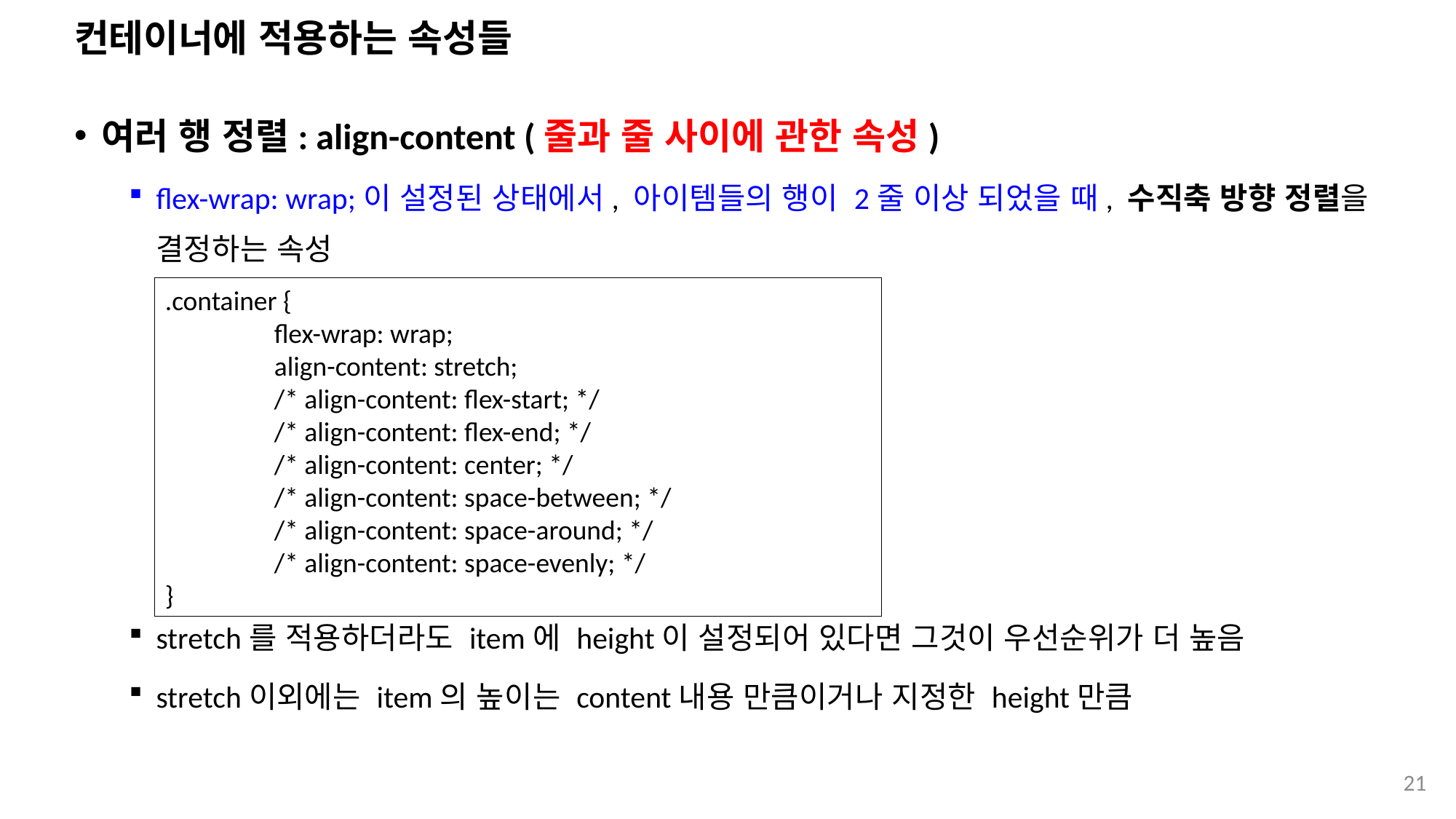

# 컨테이너에 적용하는 속성들
여러 행 정렬: align-content (줄과 줄 사이에 관한 속성)
flex-wrap: wrap;이 설정된 상태에서, 아이템들의 행이 2줄 이상 되었을 때, 수직축 방향 정렬을 결정하는 속성

stretch를 적용하더라도 item에 height이 설정되어 있다면 그것이 우선순위가 더 높음
stretch이외에는 item의 높이는 content내용 만큼이거나 지정한 height만큼

.container {
	flex-wrap: wrap;
	align-content: stretch;
	/* align-content: flex-start; */
	/* align-content: flex-end; */
	/* align-content: center; */
	/* align-content: space-between; */
	/* align-content: space-around; */
	/* align-content: space-evenly; */
}
21